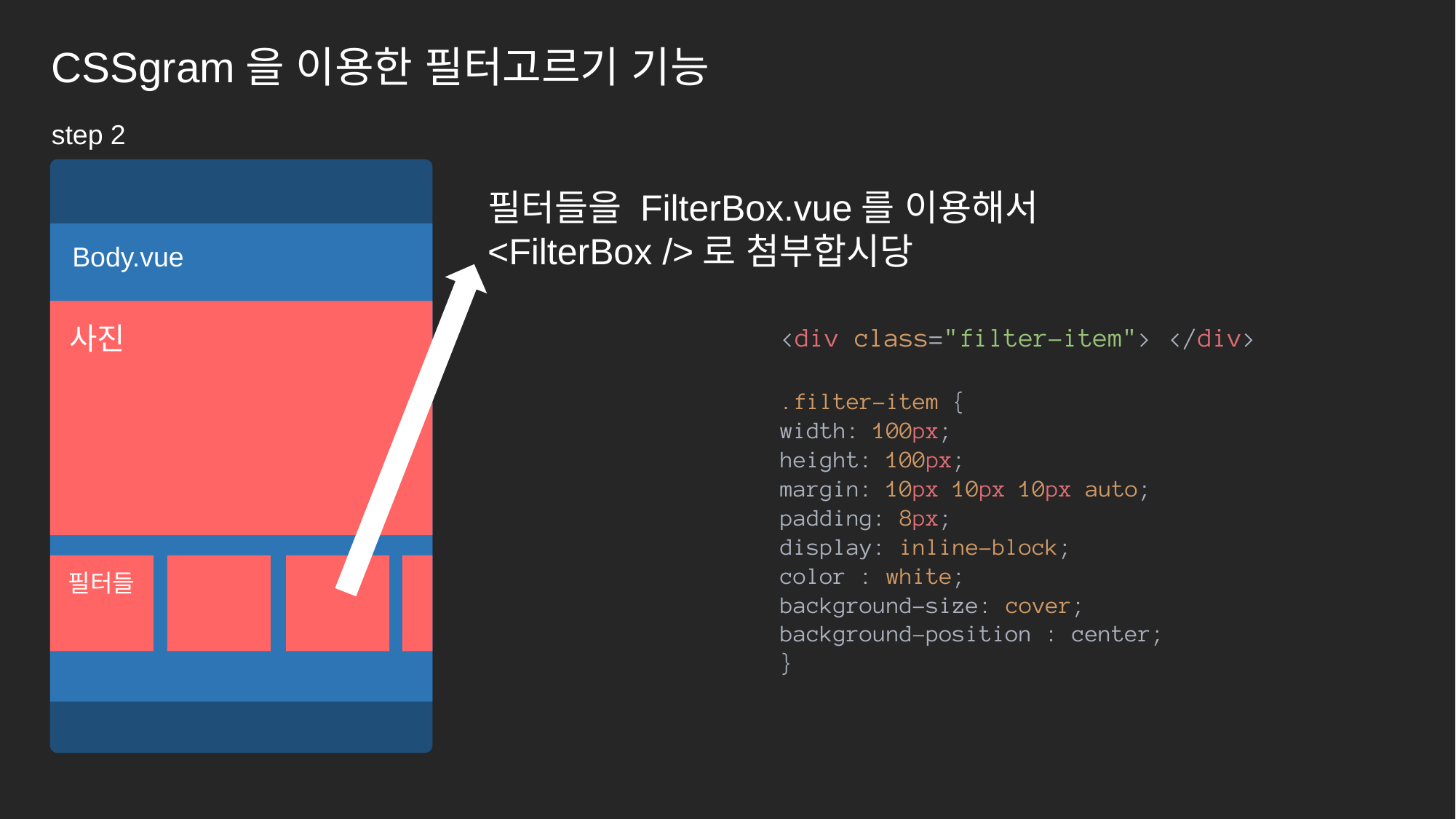

CSSgram을 이용한 필터고르기 기능
step 2

필터들을 FilterBox.vue를 이용해서
<FilterBox />로 첨부합시당

Body.vue

사진
<div class="filter-item"> </div>
.filter-item {
width: 100px;
height: 100px;
margin: 10px 10px 10px auto;
padding: 8px;
display: inline-block;
color : white;
background-size: cover;
background-position : center;
}

필터들